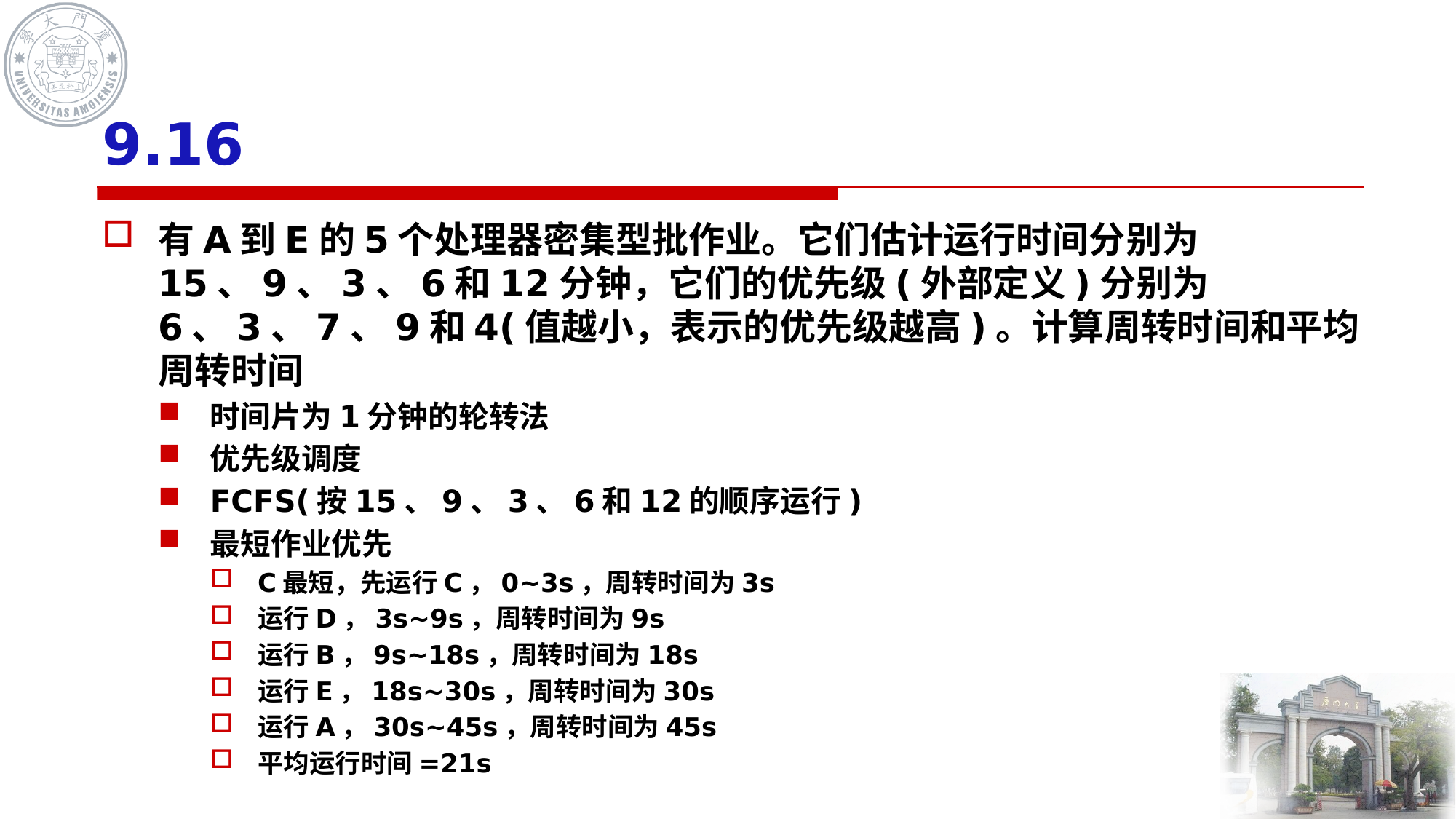

# 9.16
有A到E的5个处理器密集型批作业。它们估计运行时间分别为15、9、3、6和12分钟，它们的优先级(外部定义)分别为6、3、7、9和4(值越小，表示的优先级越高)。计算周转时间和平均周转时间
时间片为1分钟的轮转法
优先级调度
FCFS(按15、9、3、6和12的顺序运行)
最短作业优先
C最短，先运行C，0~3s，周转时间为3s
运行D，3s~9s，周转时间为9s
运行B，9s~18s，周转时间为18s
运行E，18s~30s，周转时间为30s
运行A，30s~45s，周转时间为45s
平均运行时间=21s